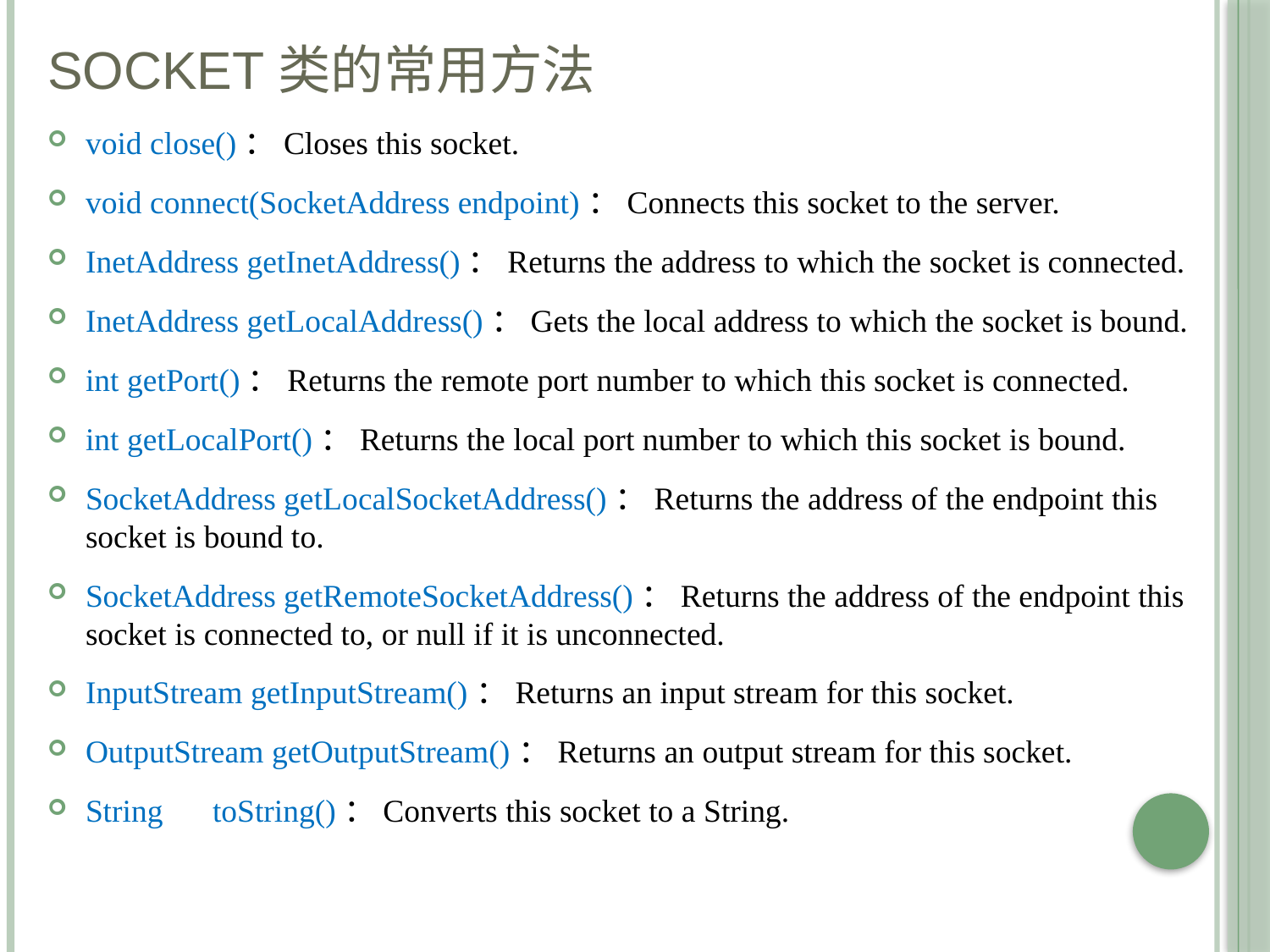

# Socket类的常用方法
void close()：Closes this socket.
void connect(SocketAddress endpoint)：Connects this socket to the server.
InetAddress getInetAddress()：Returns the address to which the socket is connected.
InetAddress getLocalAddress()：Gets the local address to which the socket is bound.
int getPort()：Returns the remote port number to which this socket is connected.
int getLocalPort()：Returns the local port number to which this socket is bound.
SocketAddress getLocalSocketAddress()：Returns the address of the endpoint this socket is bound to.
SocketAddress getRemoteSocketAddress()：Returns the address of the endpoint this socket is connected to, or null if it is unconnected.
InputStream getInputStream()：Returns an input stream for this socket.
OutputStream getOutputStream()：Returns an output stream for this socket.
String	toString()：Converts this socket to a String.